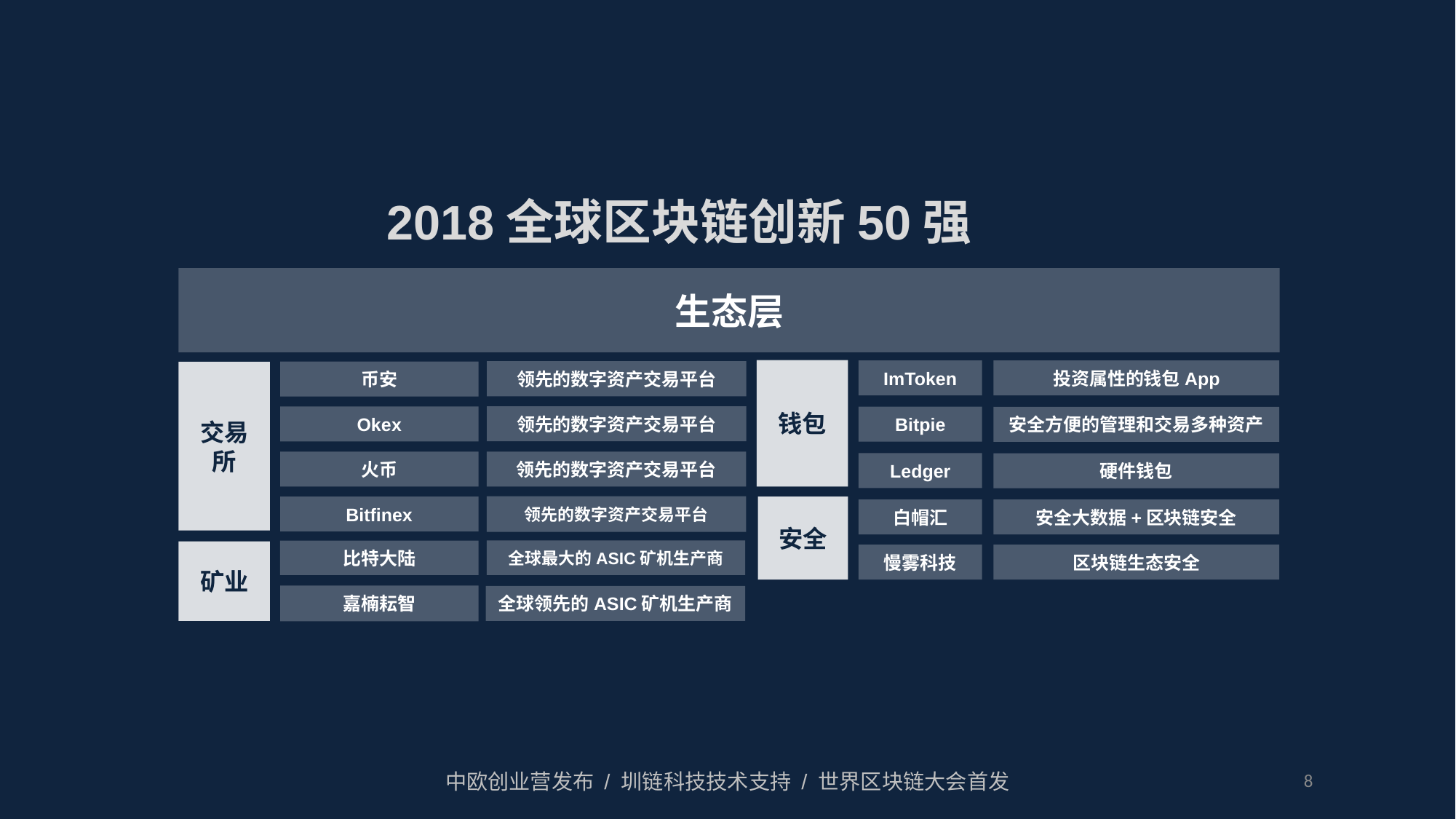

2018全球区块链创新50强
生态层
钱包
ImToken
投资属性的钱包App
领先的数字资产交易平台
币安
交易所
领先的数字资产交易平台
Okex
Bitpie
安全方便的管理和交易多种资产
领先的数字资产交易平台
火币
Ledger
硬件钱包
领先的数字资产交易平台
安全
Bitfinex
白帽汇
安全大数据+区块链安全
全球最大的ASIC矿机生产商
比特大陆
矿业
慢雾科技
区块链生态安全
嘉楠耘智
全球领先的ASIC矿机生产商
中欧创业营发布 / 圳链科技技术支持 / 世界区块链大会首发
8